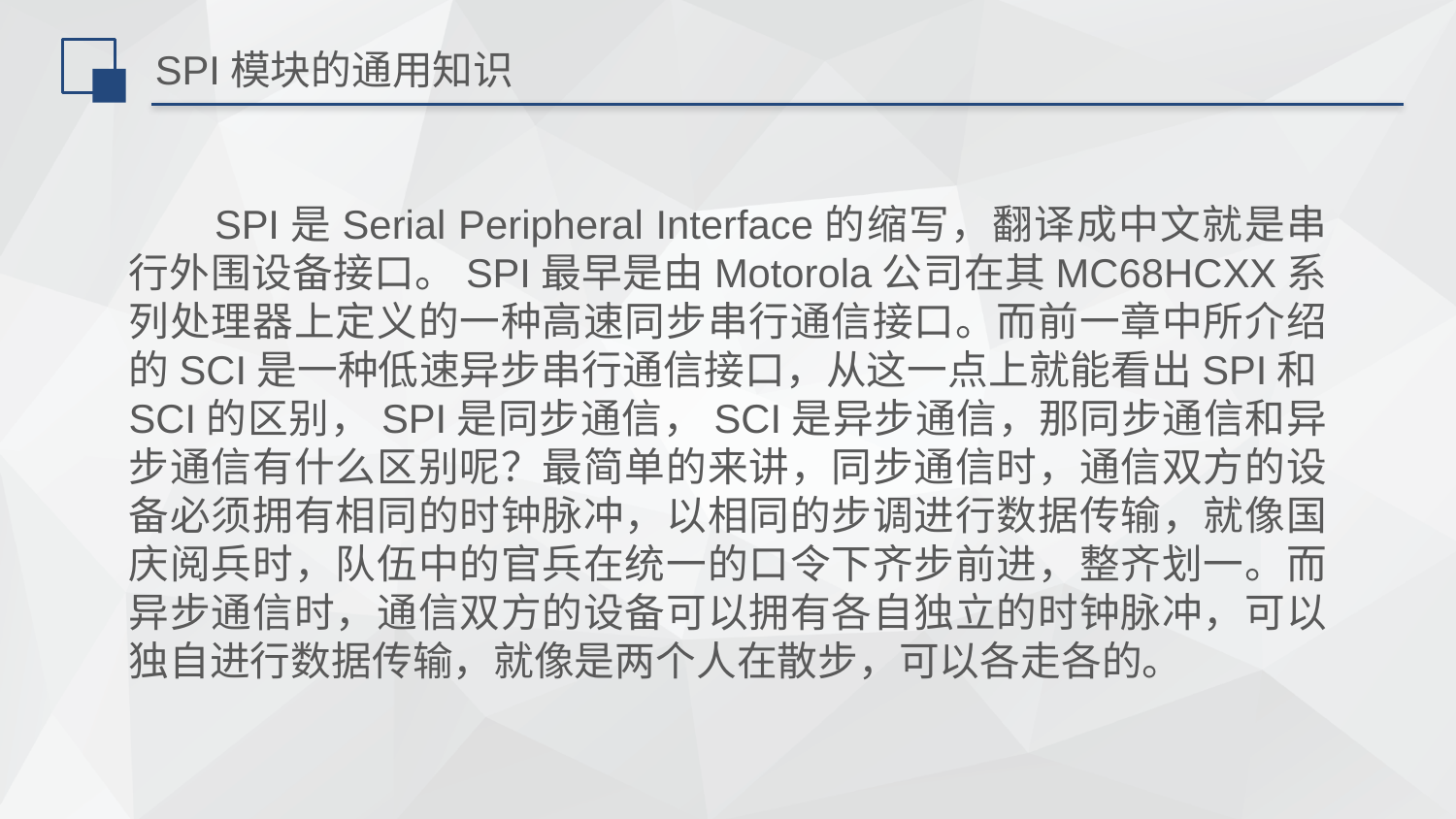

# SPI模块的通用知识
SPI是Serial Peripheral Interface的缩写，翻译成中文就是串行外围设备接口。SPI最早是由Motorola公司在其MC68HCXX系列处理器上定义的一种高速同步串行通信接口。而前一章中所介绍的SCI是一种低速异步串行通信接口，从这一点上就能看出SPI和SCI的区别，SPI是同步通信，SCI是异步通信，那同步通信和异步通信有什么区别呢？最简单的来讲，同步通信时，通信双方的设备必须拥有相同的时钟脉冲，以相同的步调进行数据传输，就像国庆阅兵时，队伍中的官兵在统一的口令下齐步前进，整齐划一。而异步通信时，通信双方的设备可以拥有各自独立的时钟脉冲，可以独自进行数据传输，就像是两个人在散步，可以各走各的。